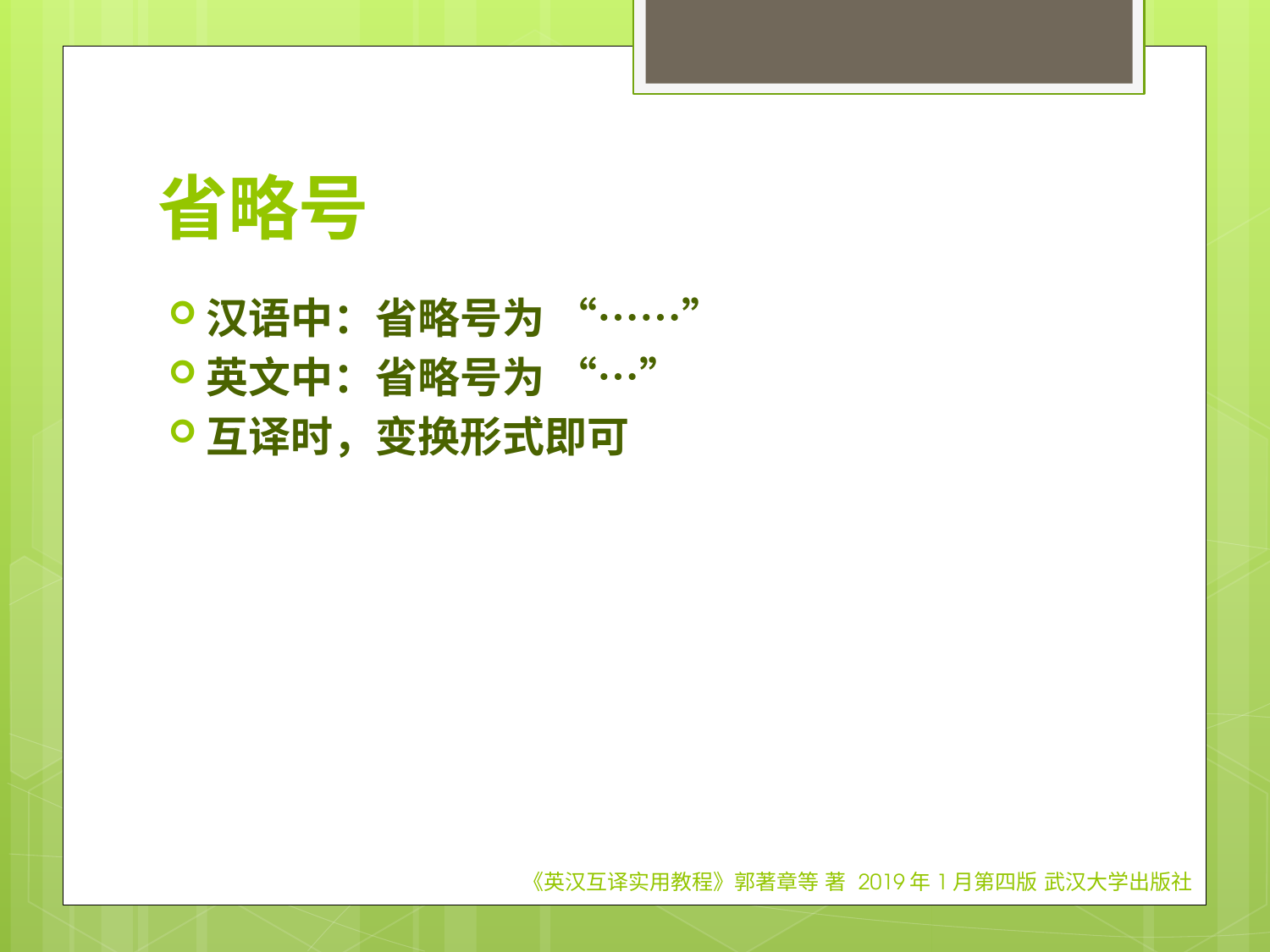

# 省略号
汉语中：省略号为 “……”
英文中：省略号为 “…”
互译时，变换形式即可

《英汉互译实用教程》郭著章等 著 2019年1月第四版 武汉大学出版社